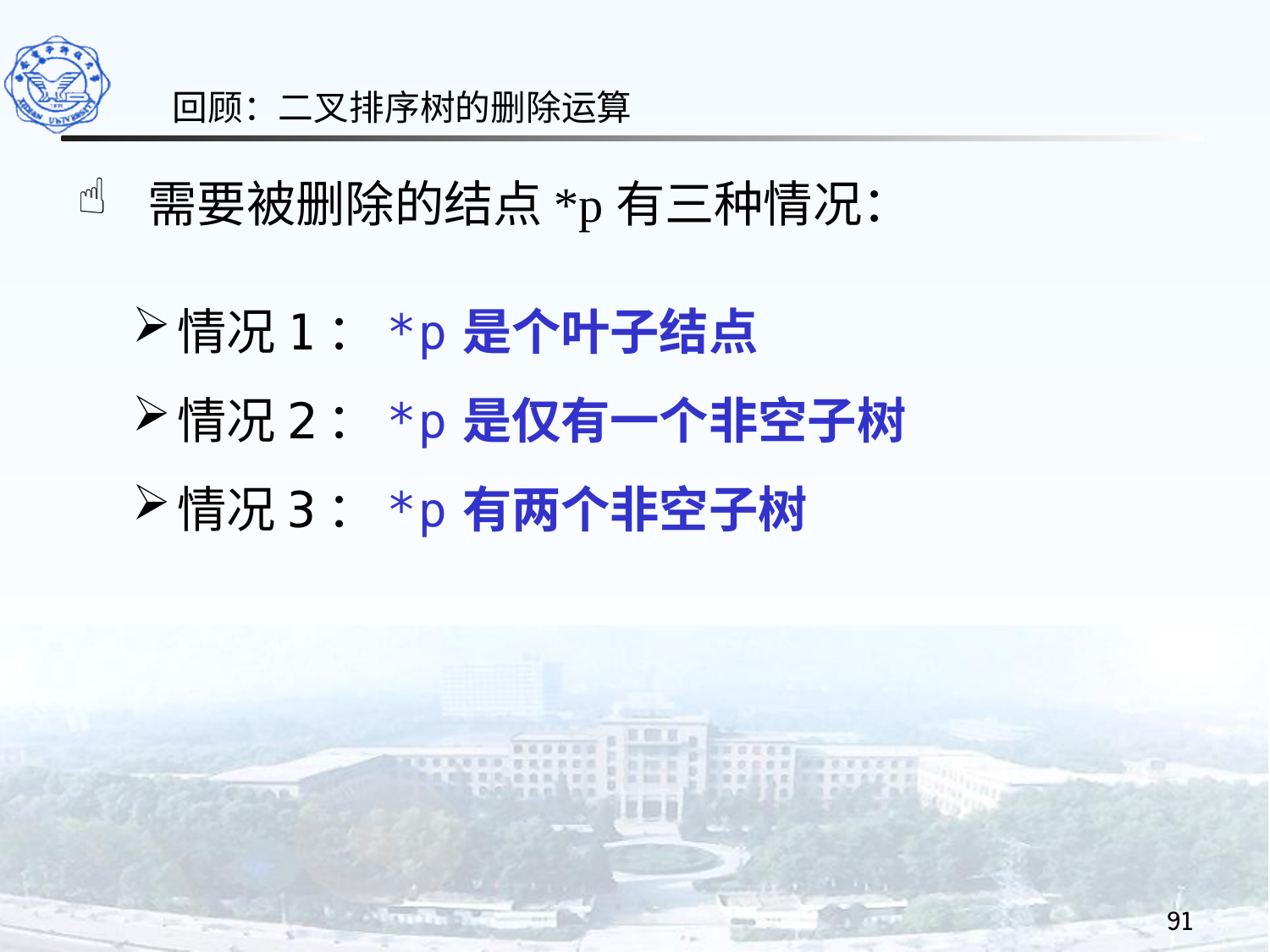

回顾：二叉排序树的删除运算
 需要被删除的结点*p有三种情况：
情况1：*p是个叶子结点
情况2：*p是仅有一个非空子树
情况3：*p有两个非空子树

91